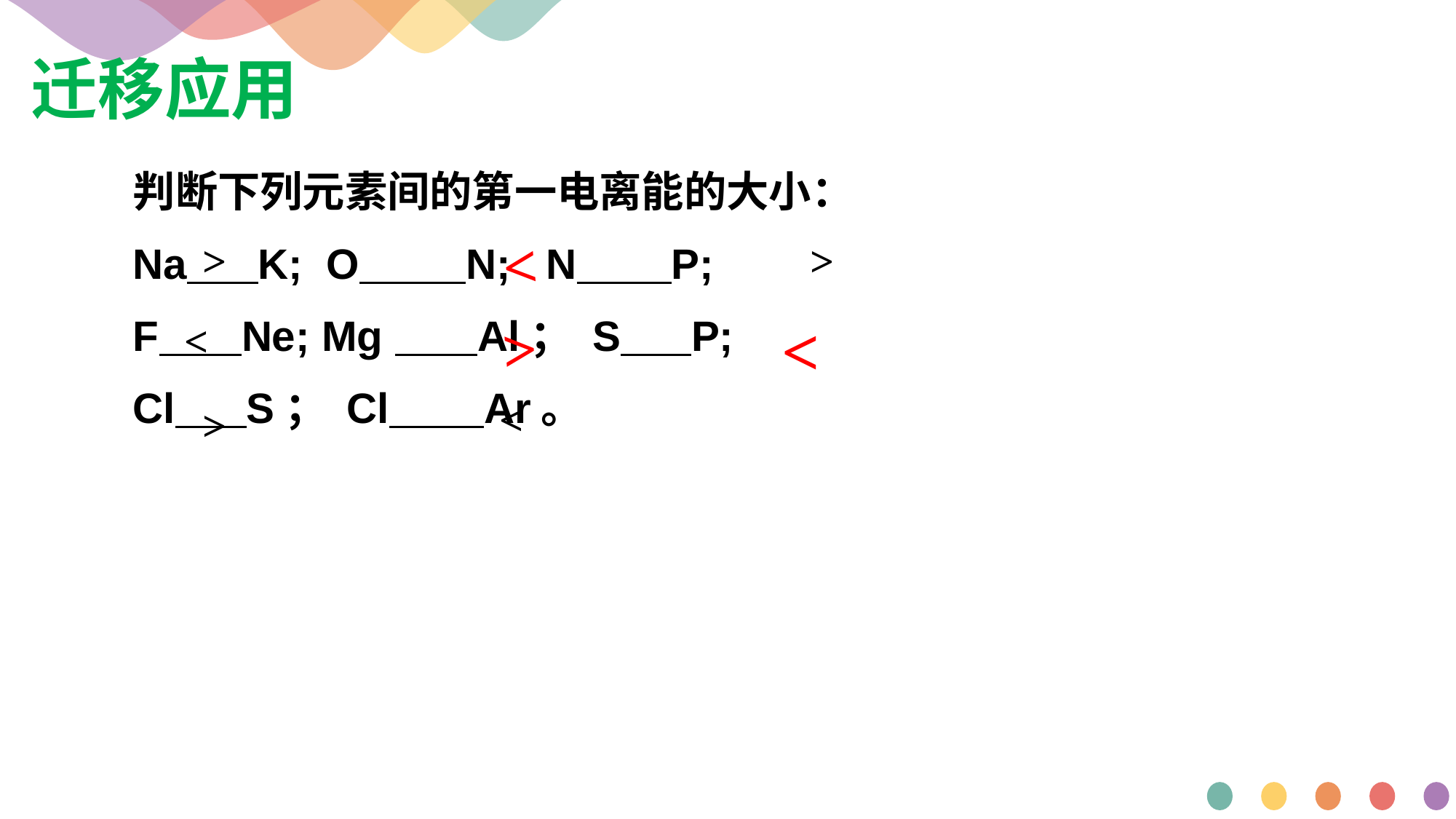

迁移应用
判断下列元素间的第一电离能的大小：
Na      K;  O         N;   N        P;
F       Ne; Mg        Al； S      P;
Cl      S； Cl        Ar。
<
>
>
<
>
<
<
>